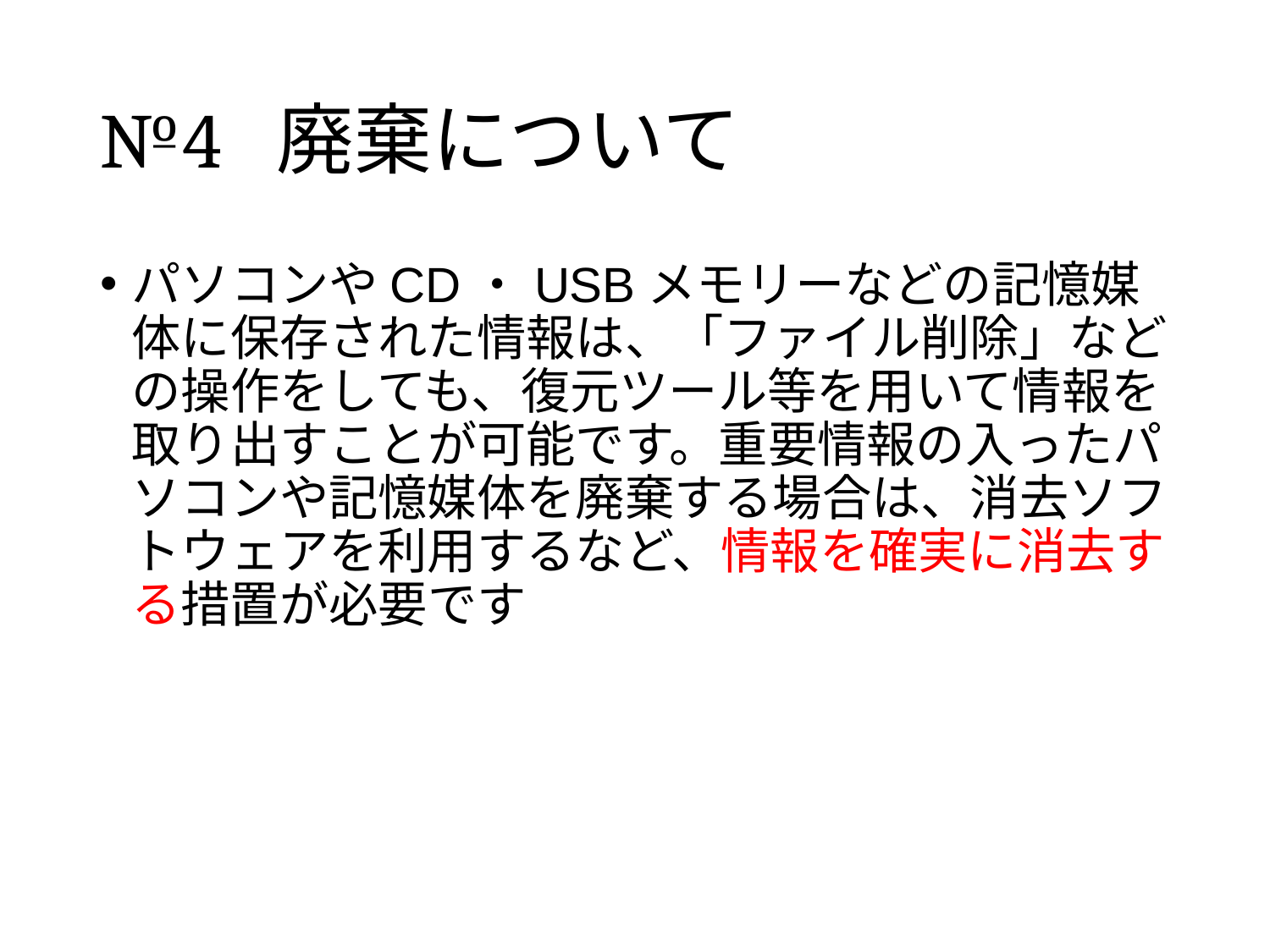

# №4  廃棄について
パソコンやCD・USBメモリーなどの記憶媒体に保存された情報は、「ファイル削除」などの操作をしても、復元ツール等を用いて情報を取り出すことが可能です。重要情報の入ったパソコンや記憶媒体を廃棄する場合は、消去ソフトウェアを利用するなど、情報を確実に消去する措置が必要です